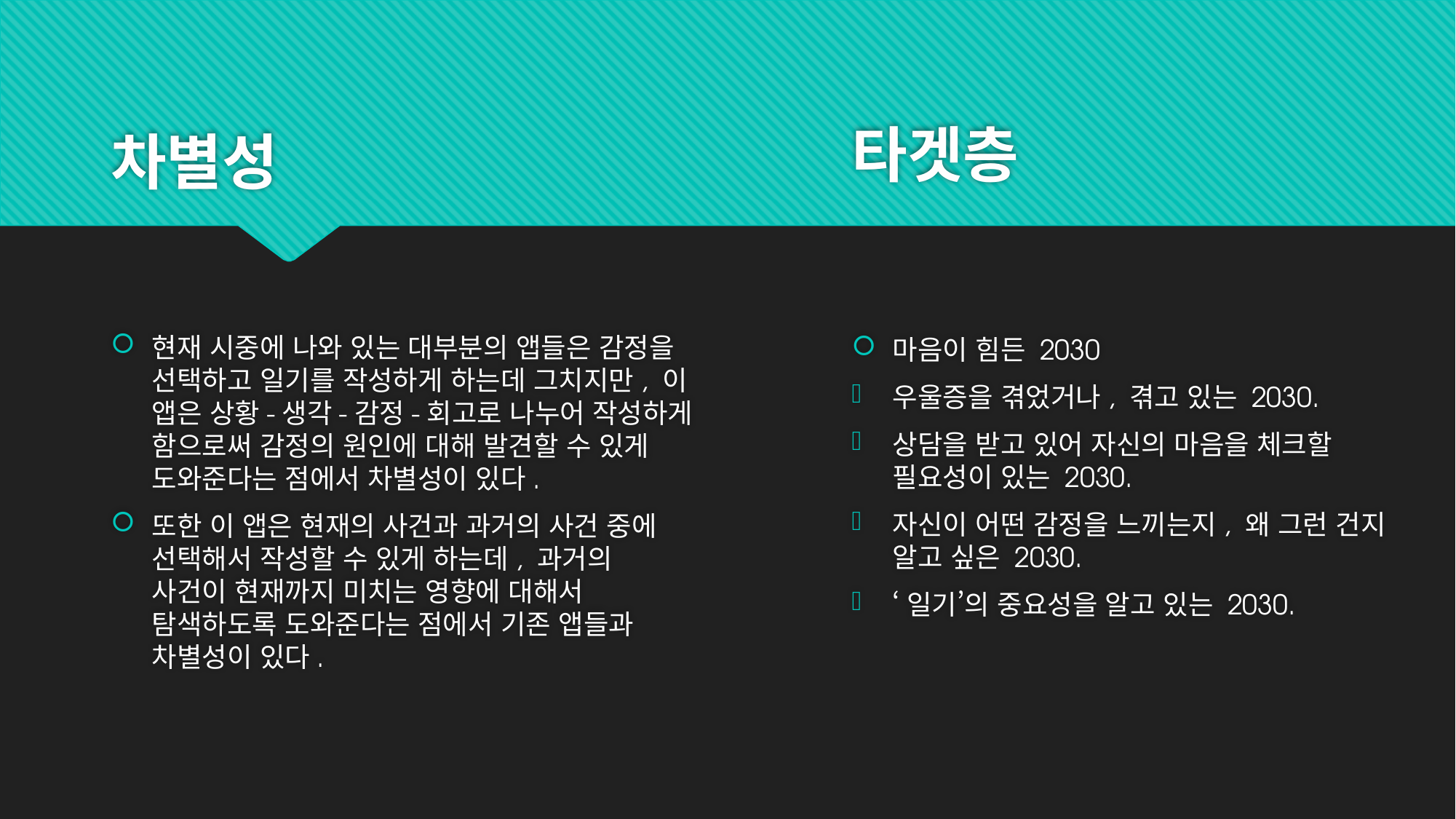

타겟층
# 차별성

마음이 힘든 2030
우울증을 겪었거나, 겪고 있는 2030.
상담을 받고 있어 자신의 마음을 체크할 필요성이 있는 2030.
자신이 어떤 감정을 느끼는지, 왜 그런 건지 알고 싶은 2030.
‘일기’의 중요성을 알고 있는 2030.

현재 시중에 나와 있는 대부분의 앱들은 감정을 선택하고 일기를 작성하게 하는데 그치지만, 이 앱은 상황-생각-감정-회고로 나누어 작성하게 함으로써 감정의 원인에 대해 발견할 수 있게 도와준다는 점에서 차별성이 있다.
또한 이 앱은 현재의 사건과 과거의 사건 중에 선택해서 작성할 수 있게 하는데, 과거의 사건이 현재까지 미치는 영향에 대해서 탐색하도록 도와준다는 점에서 기존 앱들과 차별성이 있다.